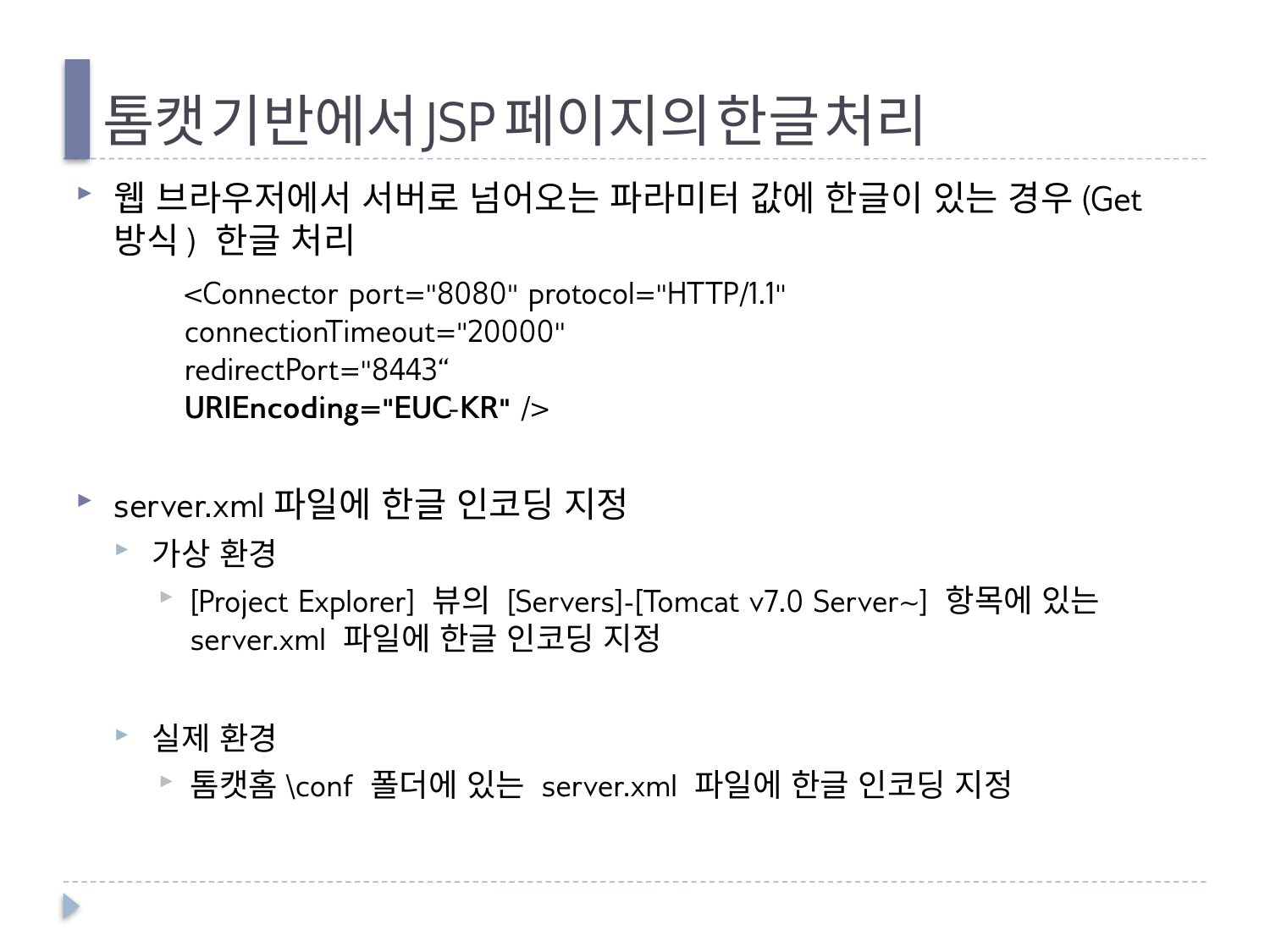

# 톰캣 기반에서 JSP 페이지의 한글 처리
웹 브라우저에서 서버로 넘어오는 파라미터 값에 한글이 있는 경우(Get 방식) 한글 처리

server.xml파일에 한글 인코딩 지정
가상 환경
[Project Explorer] 뷰의 [Servers]-[Tomcat v7.0 Server~] 항목에 있는 server.xml 파일에 한글 인코딩 지정

실제 환경
톰캣홈\conf 폴더에 있는 server.xml 파일에 한글 인코딩 지정

<Connector port="8080" protocol="HTTP/1.1"
connectionTimeout="20000"
redirectPort="8443“
URIEncoding="EUC-KR" />